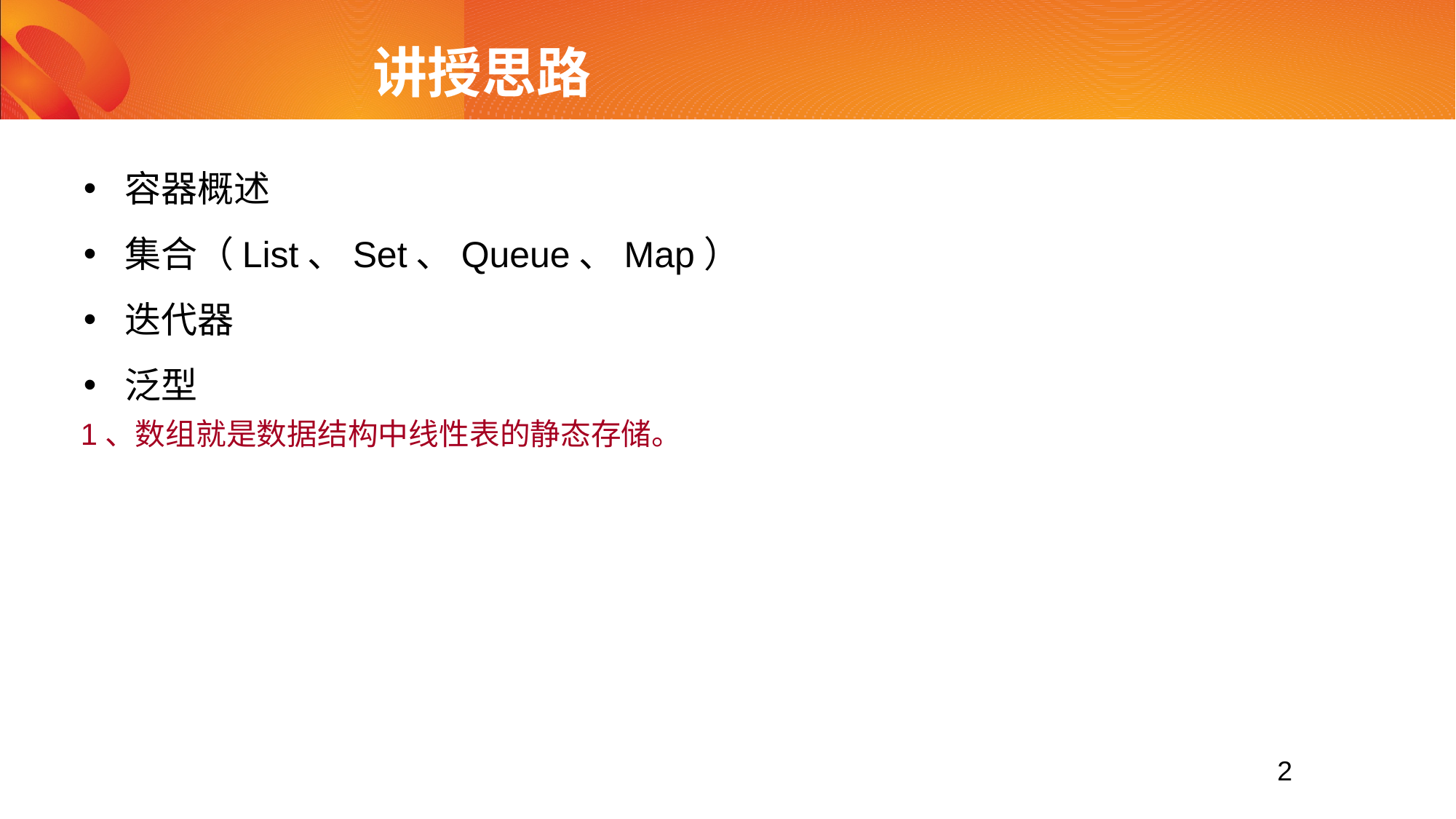

# 讲授思路
容器概述
集合（List、Set、Queue、Map）
迭代器
泛型
1、数组就是数据结构中线性表的静态存储。